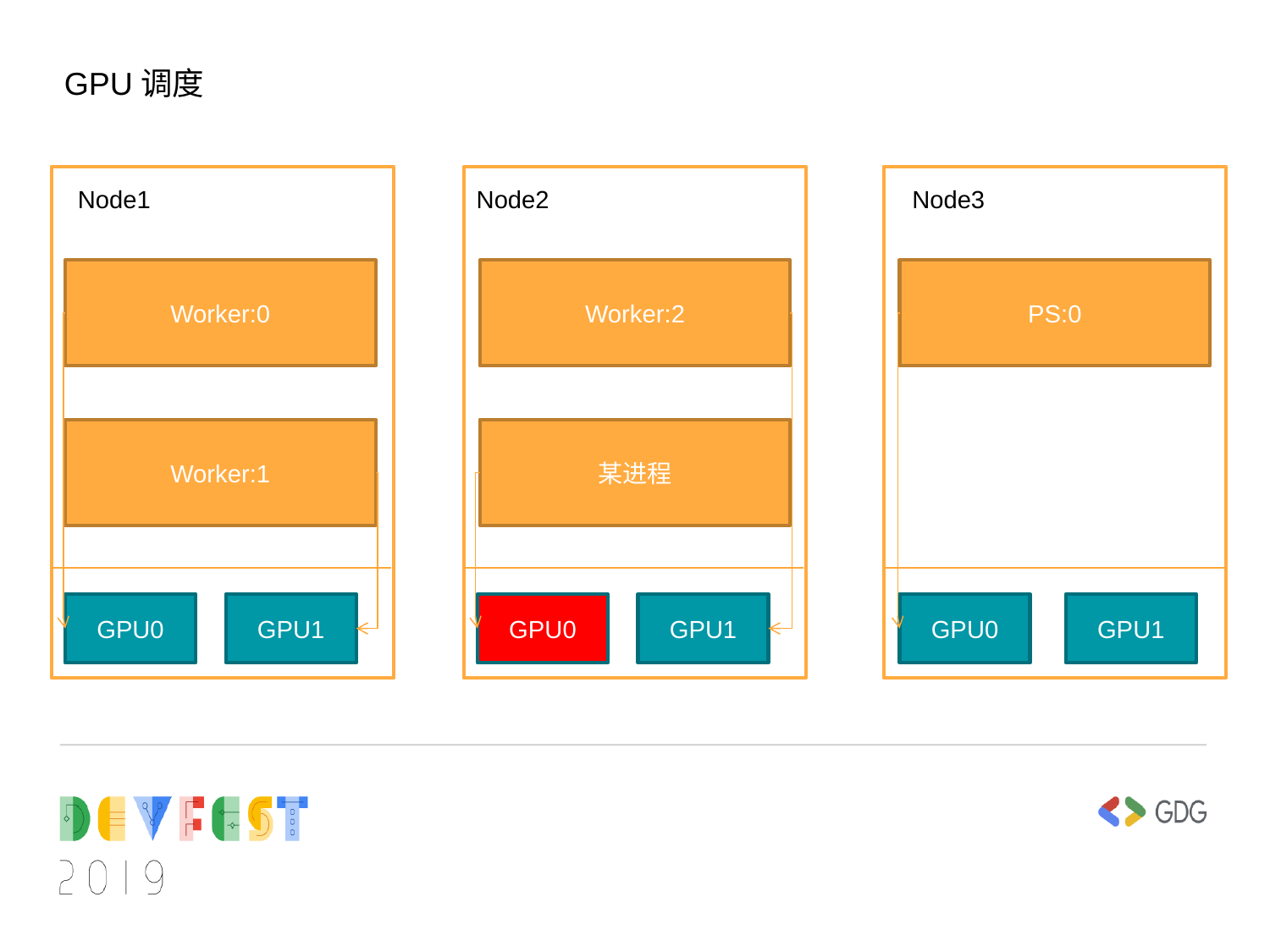

GPU调度

Node1
Node2
Node3
Worker:0
Worker:2
PS:0
Worker:1
某进程
GPU0
GPU1
GPU0
GPU1
GPU0
GPU1